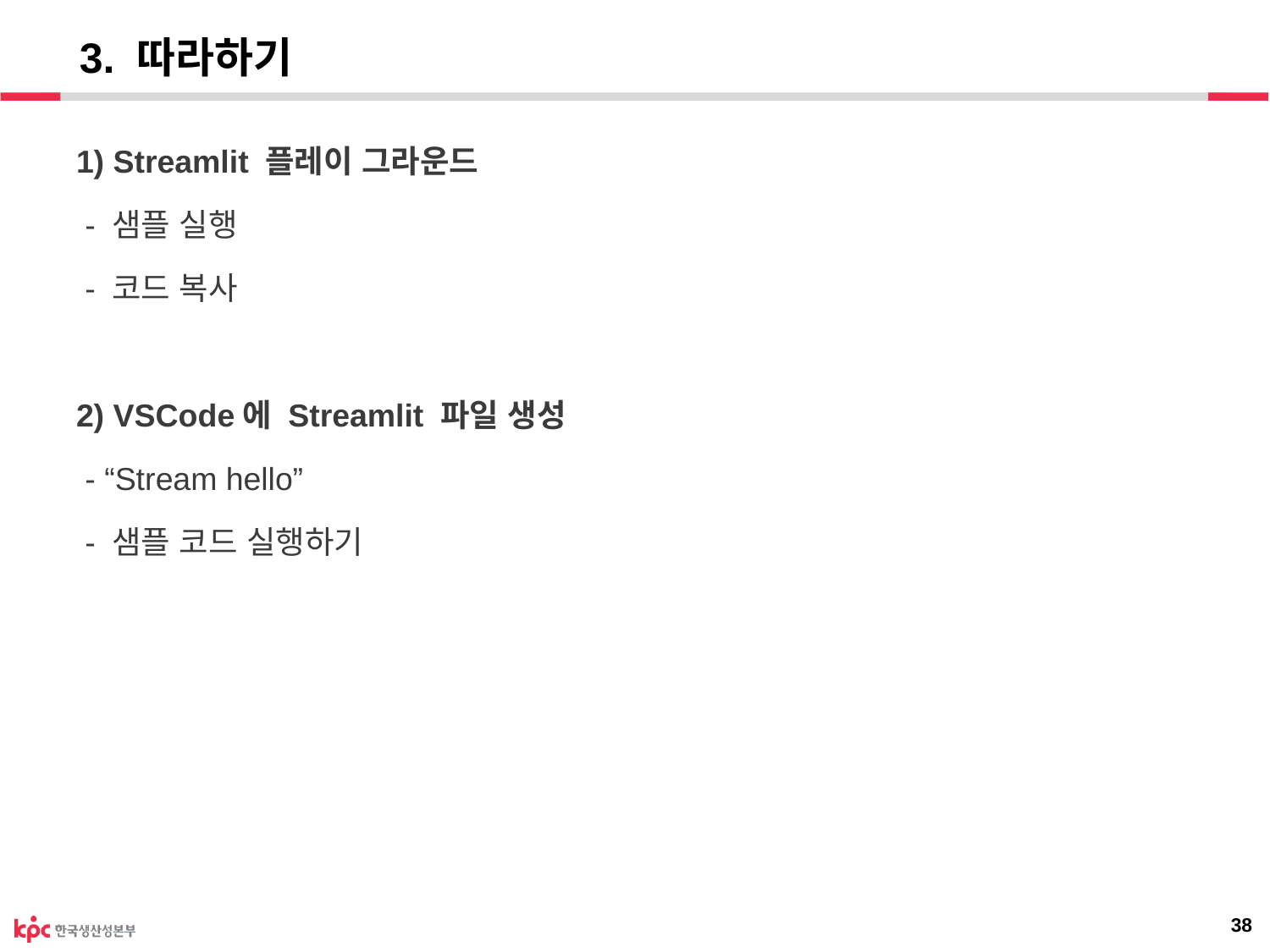

# 3. 따라하기
1) Streamlit 플레이 그라운드
 - 샘플 실행
 - 코드 복사

2) VSCode에 Streamlit 파일 생성
 - “Stream hello”
 - 샘플 코드 실행하기